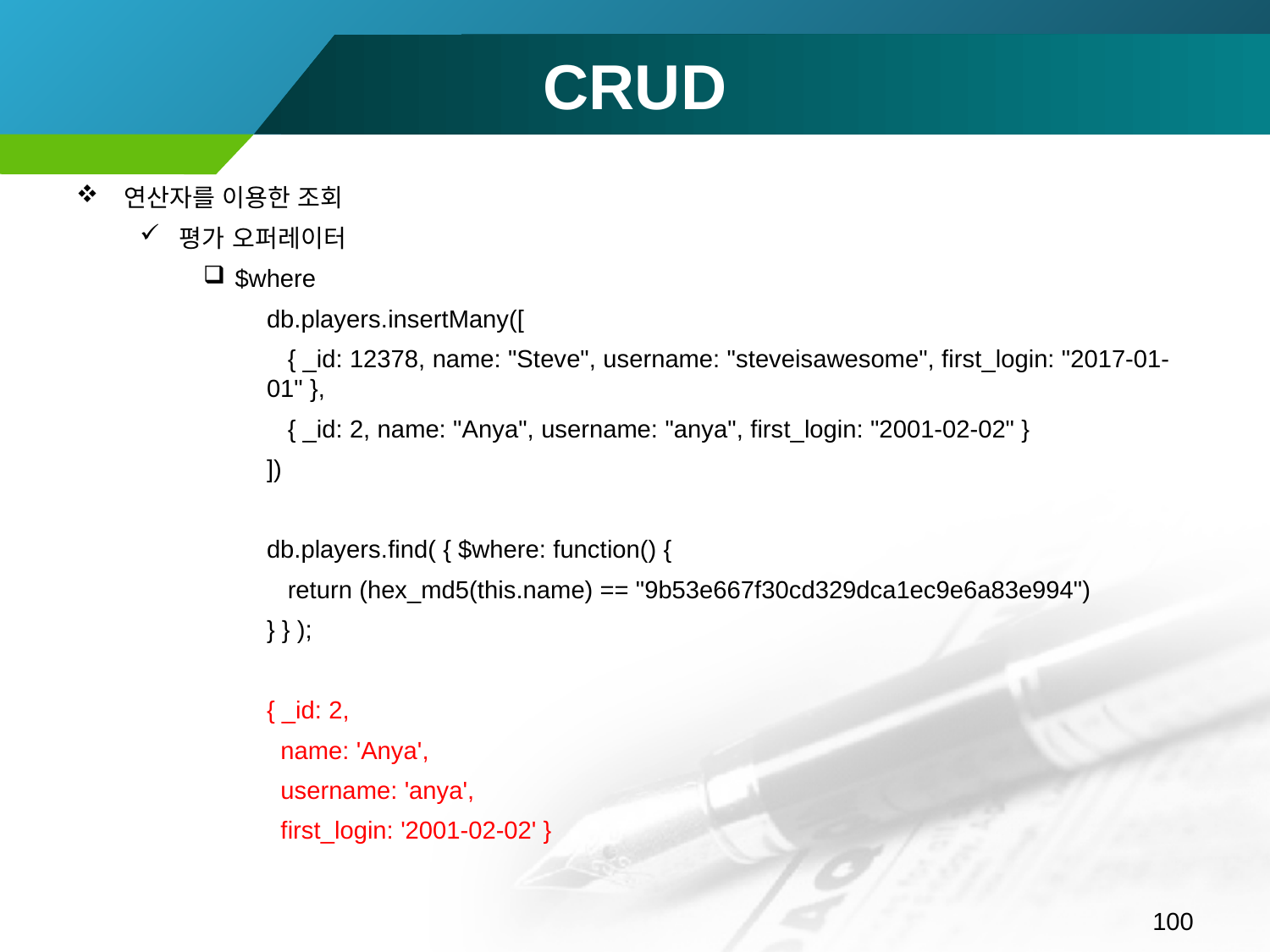

# CRUD
연산자를 이용한 조회
평가 오퍼레이터
$where
db.players.insertMany([
   { _id: 12378, name: "Steve", username: "steveisawesome", first_login: "2017-01-01" },
   { _id: 2, name: "Anya", username: "anya", first_login: "2001-02-02" }
])

db.players.find( { $where: function() {
   return (hex_md5(this.name) == "9b53e667f30cd329dca1ec9e6a83e994")
} } );

{ _id: 2,
  name: 'Anya',
  username: 'anya',
  first_login: '2001-02-02' }
100